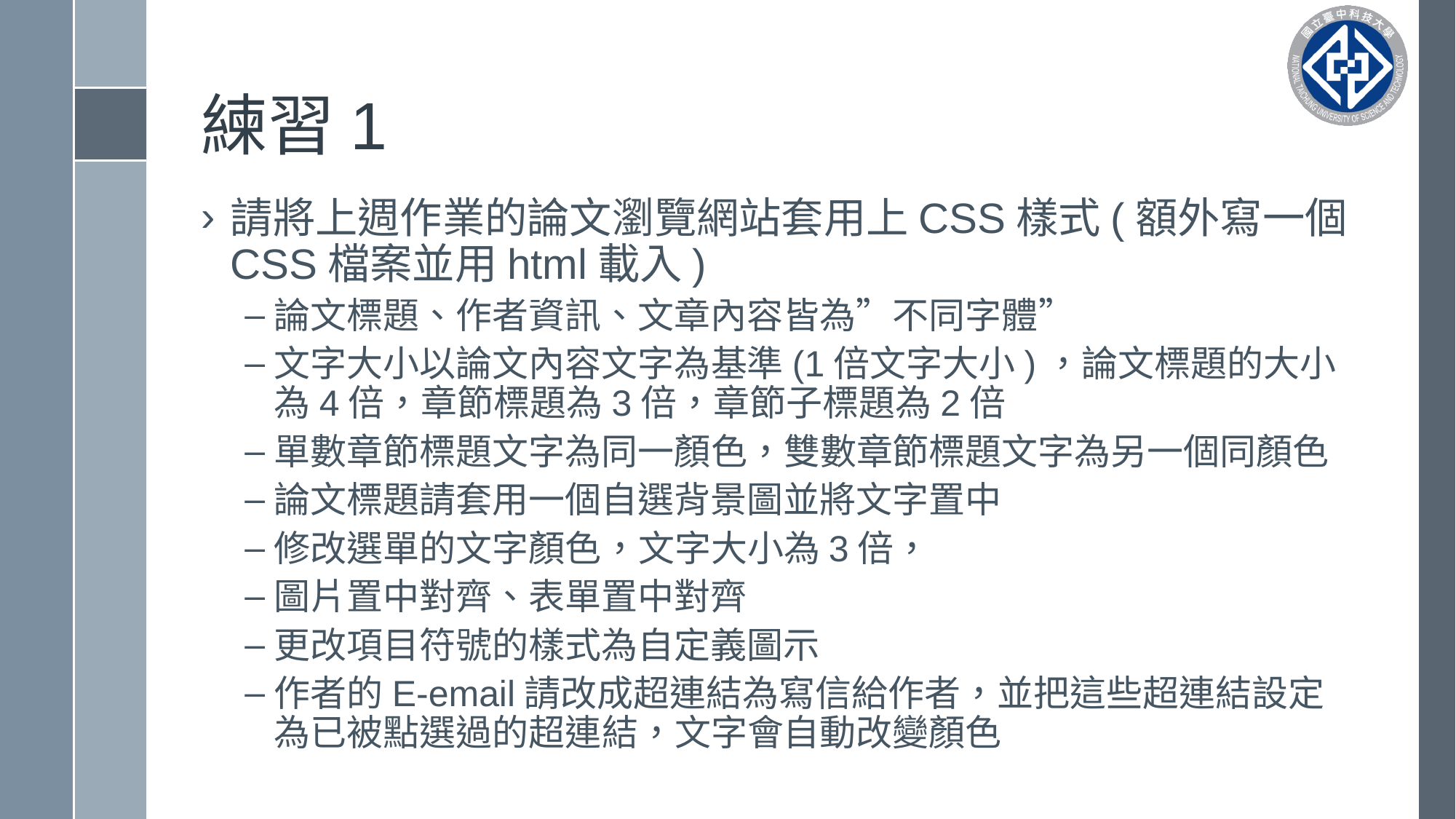

# 練習1
請將上週作業的論文瀏覽網站套用上CSS樣式(額外寫一個CSS檔案並用html載入)
論文標題、作者資訊、文章內容皆為”不同字體”
文字大小以論文內容文字為基準(1倍文字大小)，論文標題的大小為4倍，章節標題為3倍，章節子標題為2倍
單數章節標題文字為同一顏色，雙數章節標題文字為另一個同顏色
論文標題請套用一個自選背景圖並將文字置中
修改選單的文字顏色，文字大小為3倍，
圖片置中對齊、表單置中對齊
更改項目符號的樣式為自定義圖示
作者的E-email請改成超連結為寫信給作者，並把這些超連結設定為已被點選過的超連結，文字會自動改變顏色